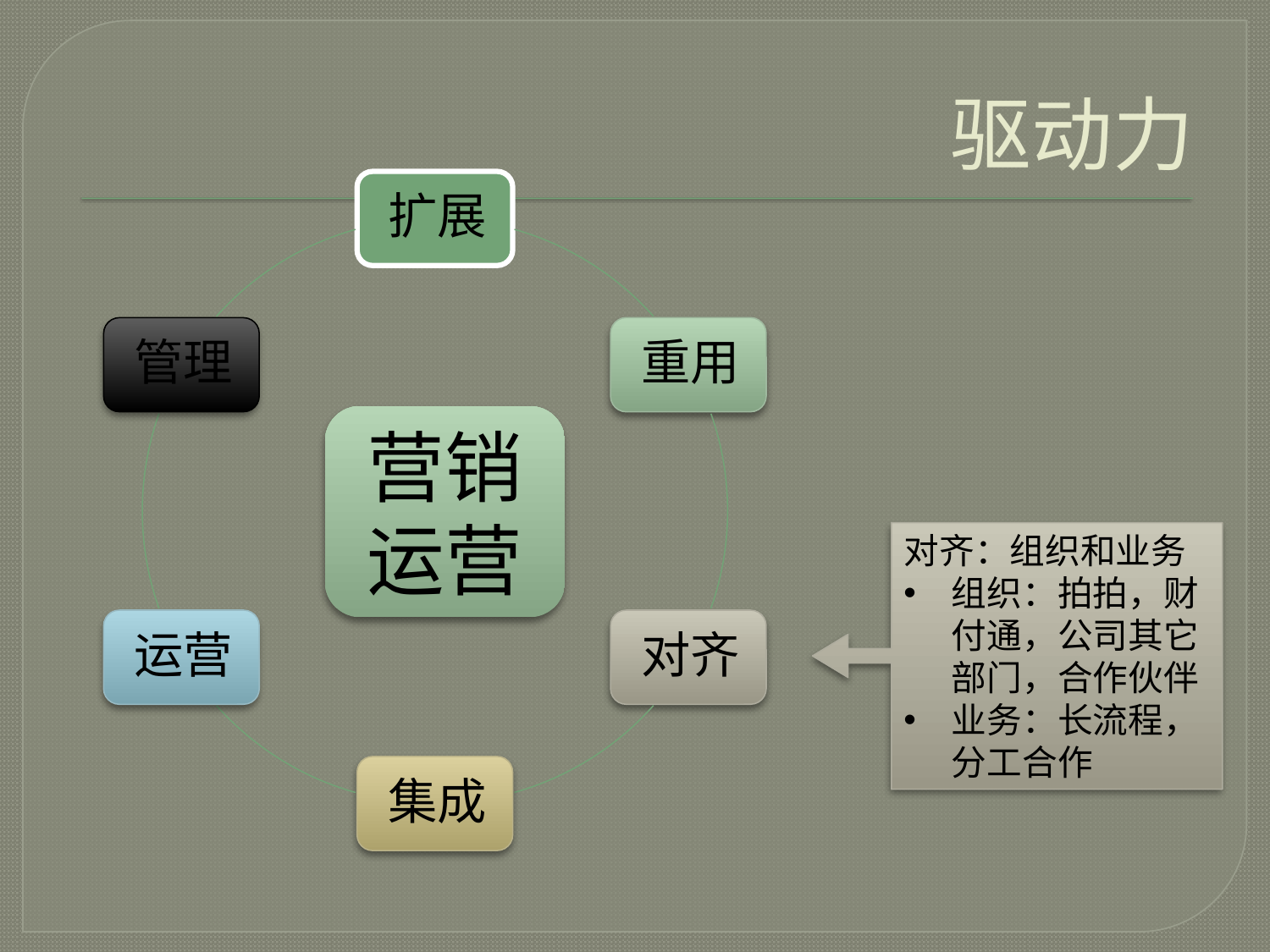

# 驱动力
扩展
重用
对齐
集成
运营
管理
营销
运营
对齐：组织和业务
组织：拍拍，财付通，公司其它部门，合作伙伴
业务：长流程，分工合作